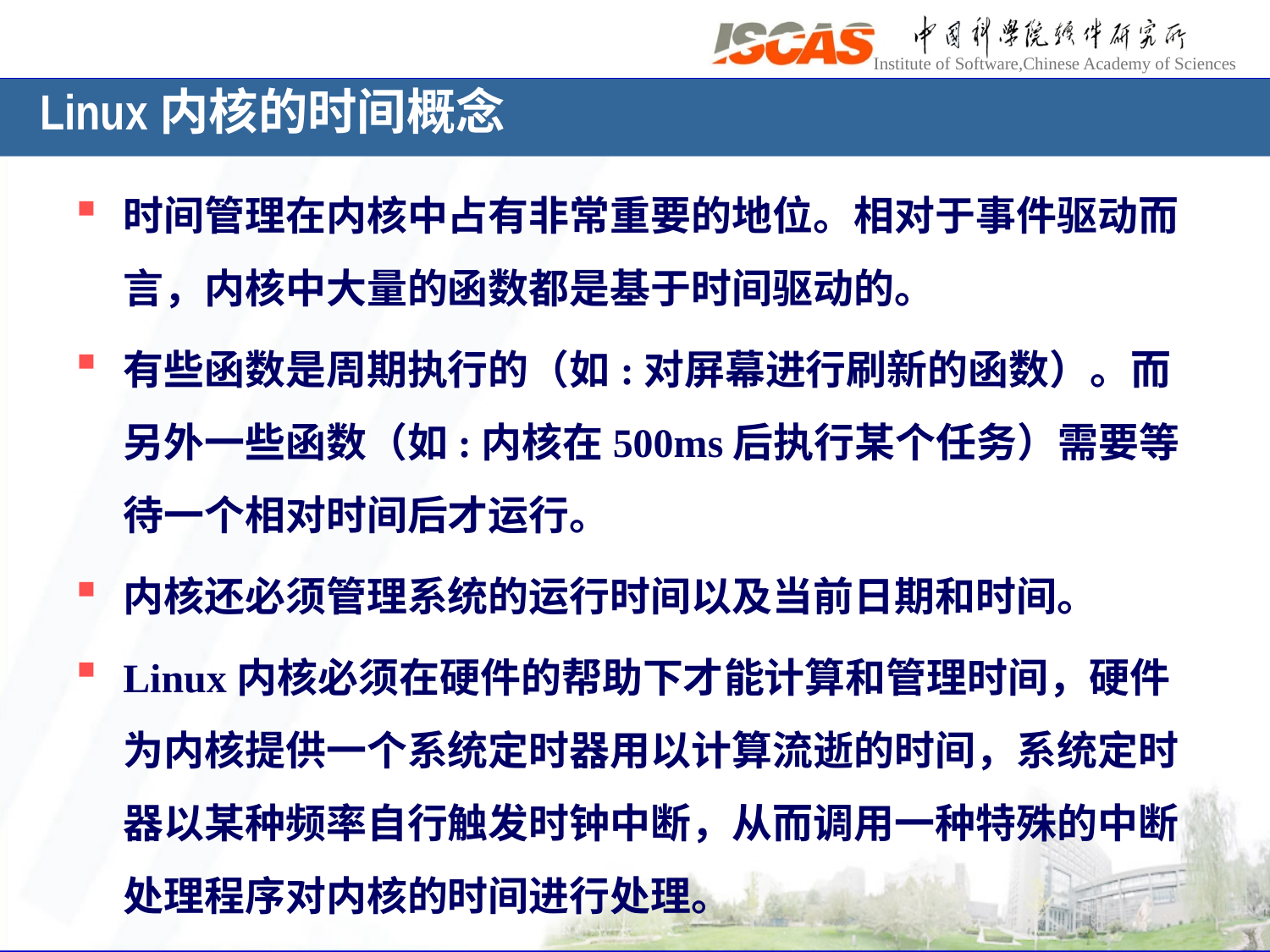

# Linux内核的时间概念
时间管理在内核中占有非常重要的地位。相对于事件驱动而言，内核中大量的函数都是基于时间驱动的。
有些函数是周期执行的（如:对屏幕进行刷新的函数）。而另外一些函数（如:内核在500ms后执行某个任务）需要等待一个相对时间后才运行。
内核还必须管理系统的运行时间以及当前日期和时间。
Linux内核必须在硬件的帮助下才能计算和管理时间，硬件为内核提供一个系统定时器用以计算流逝的时间，系统定时器以某种频率自行触发时钟中断，从而调用一种特殊的中断处理程序对内核的时间进行处理。